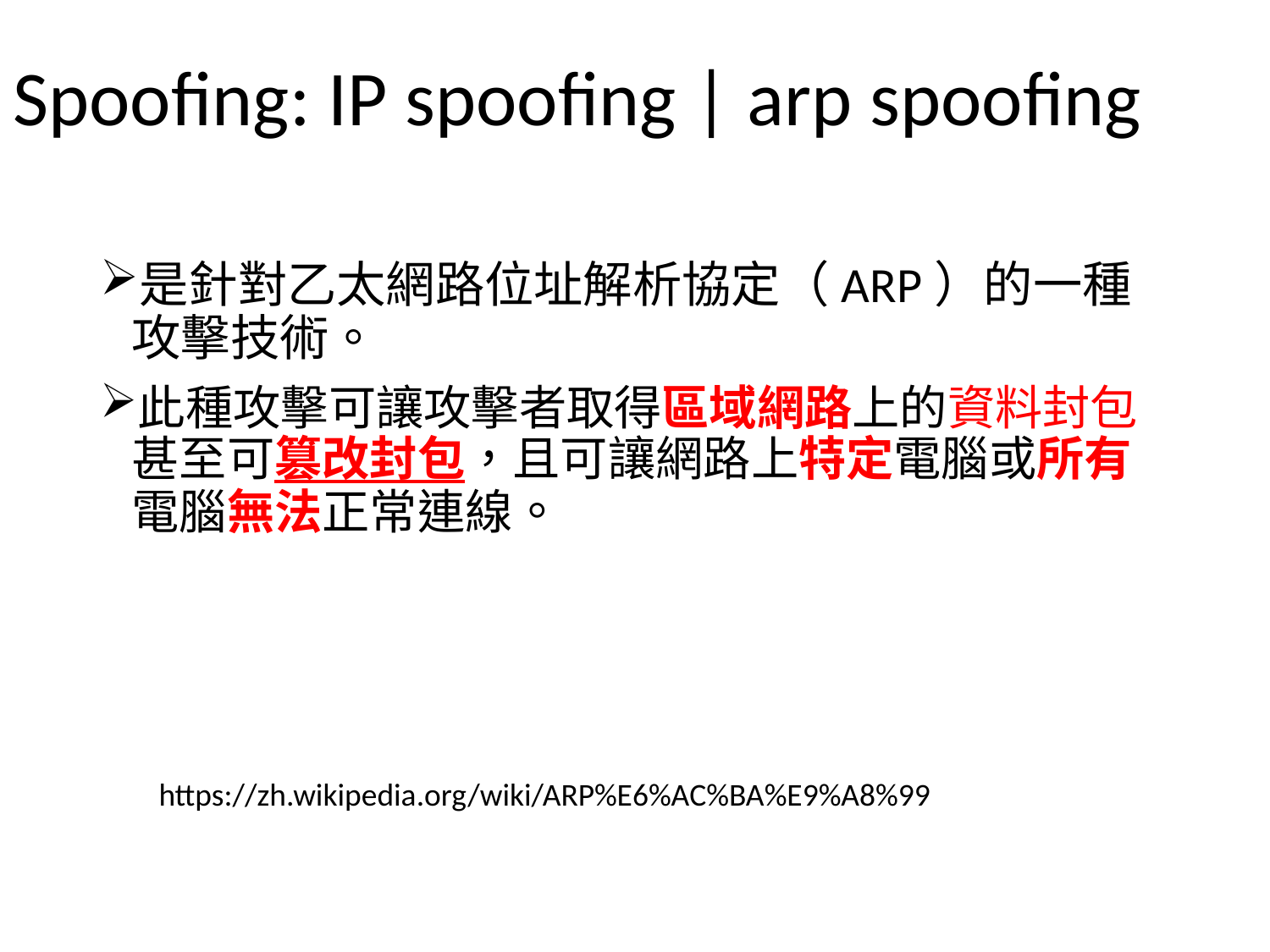

# Spoofing: IP spoofing | arp spoofing
是針對乙太網路位址解析協定（ARP）的一種攻擊技術。
此種攻擊可讓攻擊者取得區域網路上的資料封包甚至可篡改封包，且可讓網路上特定電腦或所有電腦無法正常連線。
https://zh.wikipedia.org/wiki/ARP%E6%AC%BA%E9%A8%99